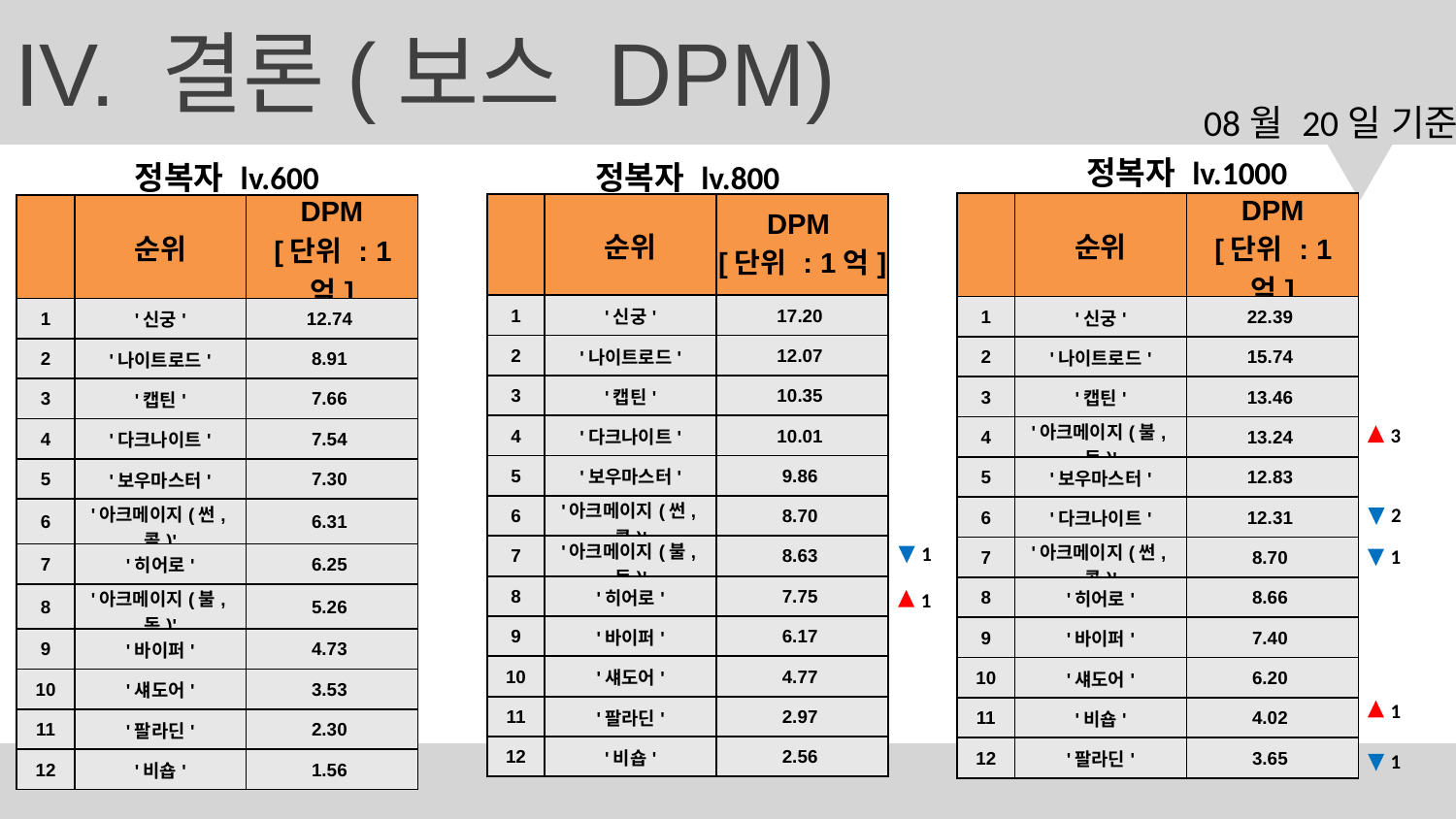

# IV. 결론(보스 DPM)
08월 20일 기준
정복자 lv.1000
정복자 lv.600
정복자 lv.800
|  | 순위 | DPM [단위 : 1억] |
| --- | --- | --- |
| 1 | '신궁' | 22.39 |
| 2 | '나이트로드' | 15.74 |
| 3 | '캡틴' | 13.46 |
| 4 | '아크메이지(불,독)' | 13.24 |
| 5 | '보우마스터' | 12.83 |
| 6 | '다크나이트' | 12.31 |
| 7 | '아크메이지(썬,콜)' | 8.70 |
| 8 | '히어로' | 8.66 |
| 9 | '바이퍼' | 7.40 |
| 10 | '섀도어' | 6.20 |
| 11 | '비숍' | 4.02 |
| 12 | '팔라딘' | 3.65 |
|  | 순위 | DPM [단위 : 1억] |
| --- | --- | --- |
| 1 | '신궁' | 17.20 |
| 2 | '나이트로드' | 12.07 |
| 3 | '캡틴' | 10.35 |
| 4 | '다크나이트' | 10.01 |
| 5 | '보우마스터' | 9.86 |
| 6 | '아크메이지(썬,콜)' | 8.70 |
| 7 | '아크메이지(불,독)' | 8.63 |
| 8 | '히어로' | 7.75 |
| 9 | '바이퍼' | 6.17 |
| 10 | '섀도어' | 4.77 |
| 11 | '팔라딘' | 2.97 |
| 12 | '비숍' | 2.56 |
|  | 순위 | DPM [단위 : 1억] |
| --- | --- | --- |
| 1 | '신궁' | 12.74 |
| 2 | '나이트로드' | 8.91 |
| 3 | '캡틴' | 7.66 |
| 4 | '다크나이트' | 7.54 |
| 5 | '보우마스터' | 7.30 |
| 6 | '아크메이지(썬,콜)' | 6.31 |
| 7 | '히어로' | 6.25 |
| 8 | '아크메이지(불,독)' | 5.26 |
| 9 | '바이퍼' | 4.73 |
| 10 | '섀도어' | 3.53 |
| 11 | '팔라딘' | 2.30 |
| 12 | '비숍' | 1.56 |
3

2

1

1

1

1

1